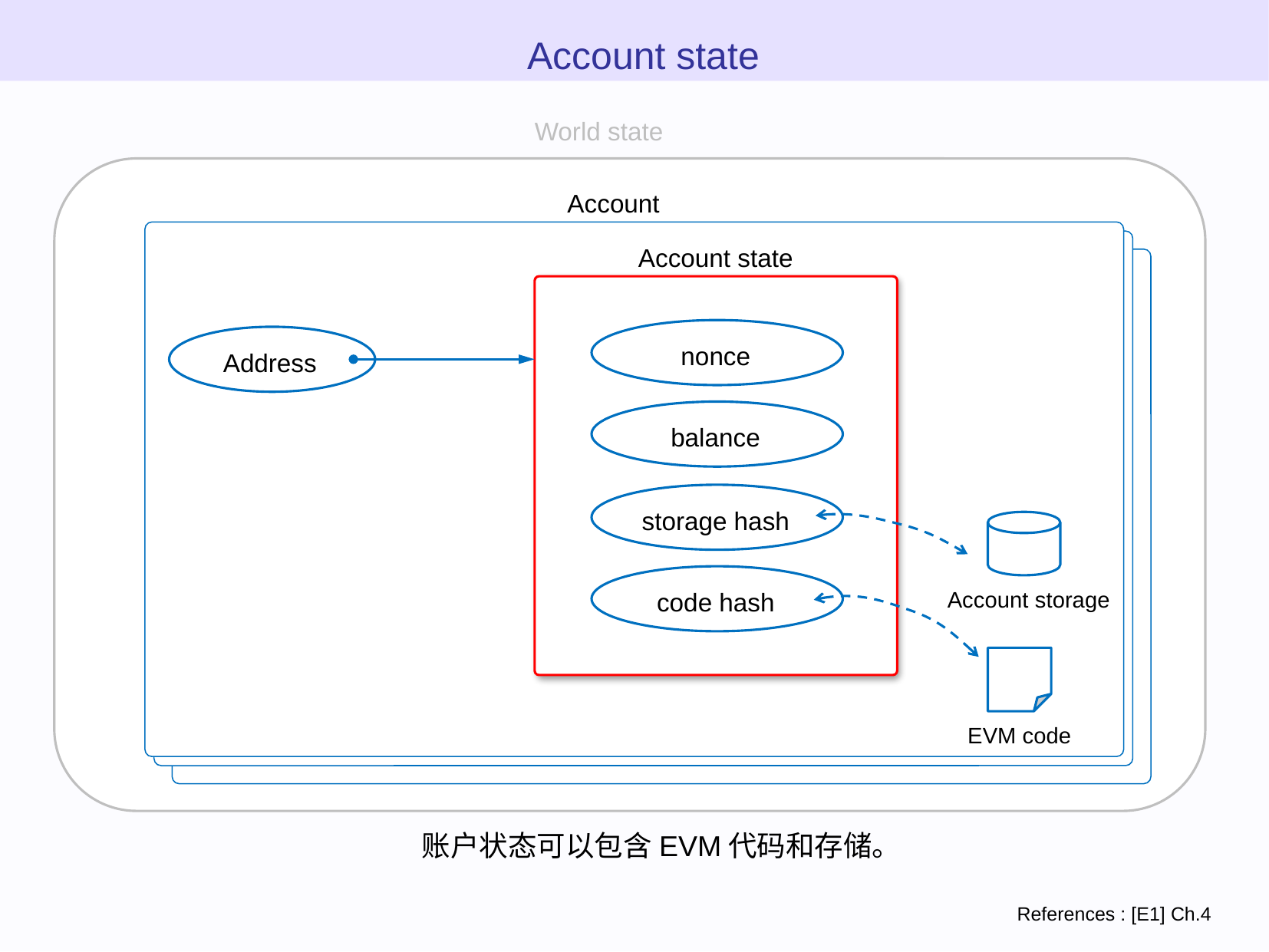

Account state
World state

Account

Account state

nonce

Address

balance

storage hash

code hash
Account storage

EVM code
账户状态可以包含EVM代码和存储。
References : [E1] Ch.4